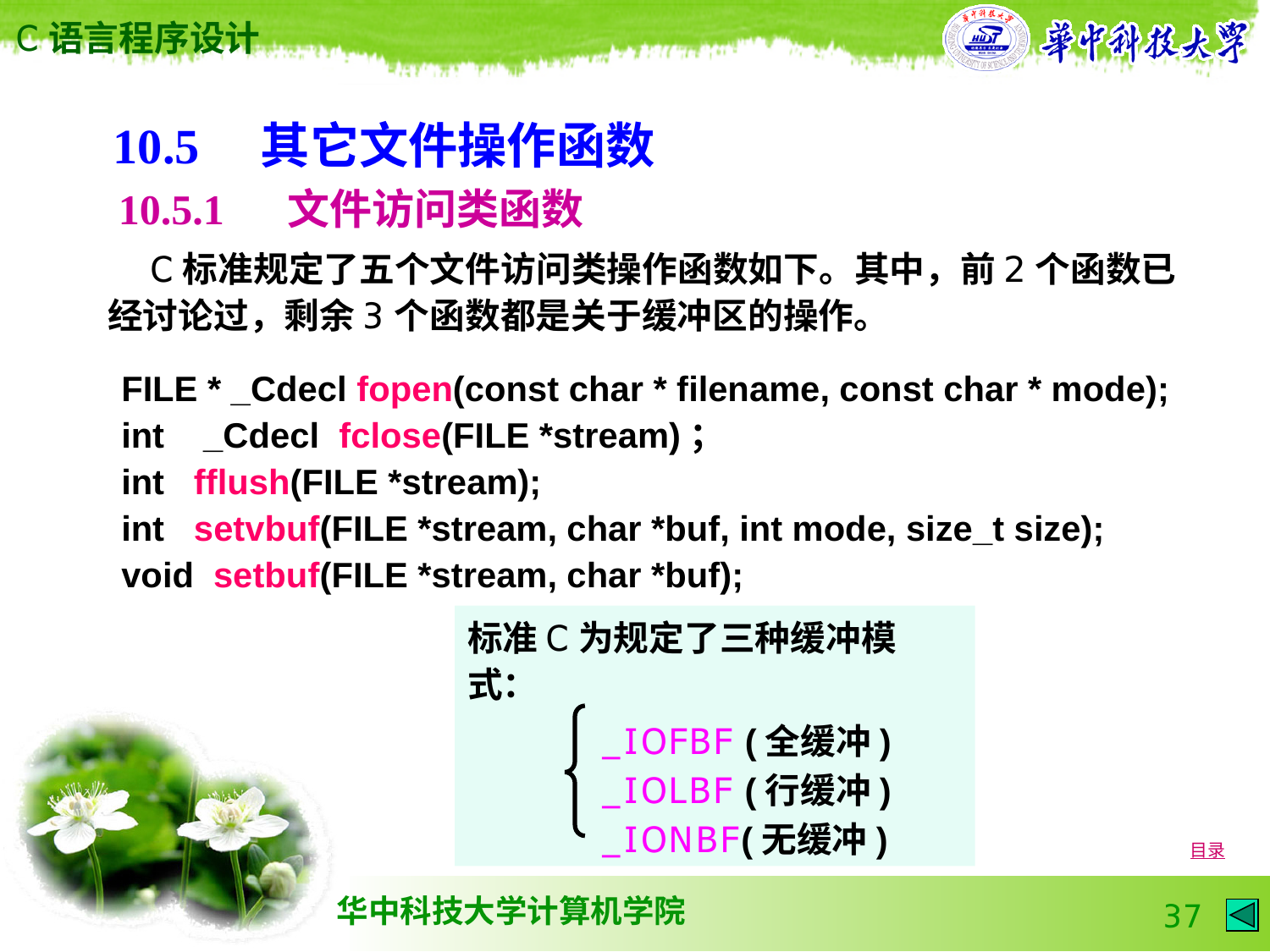

10.5　其它文件操作函数
10.5.1 　文件访问类函数
     C标准规定了五个文件访问类操作函数如下。其中，前2个函数已经讨论过，剩余3个函数都是关于缓冲区的操作。
FILE * _Cdecl fopen(const char * filename, const char * mode);
int    _Cdecl  fclose(FILE *stream)；
int   fflush(FILE *stream);
int   setvbuf(FILE *stream, char *buf, int mode, size_t size);
void  setbuf(FILE *stream, char *buf);
标准C为规定了三种缓冲模式：
             _IOFBF (全缓冲)
             _IOLBF (行缓冲)
             _IONBF(无缓冲)

目录
37